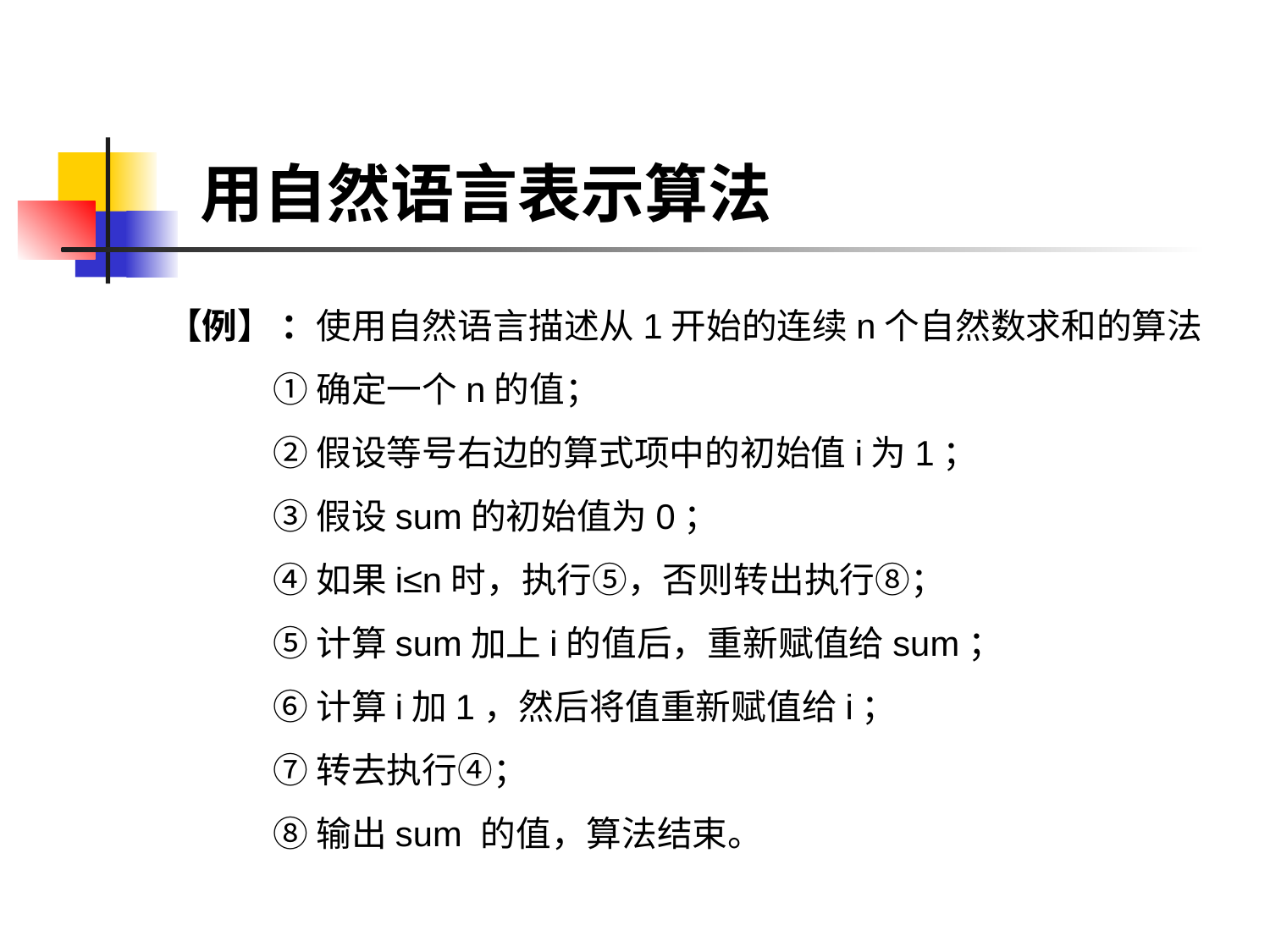

用自然语言表示算法
【例】 ：使用自然语言描述从1开始的连续n个自然数求和的算法
　　　① 确定一个n的值；
　　　② 假设等号右边的算式项中的初始值i为1；
　　　③ 假设sum的初始值为0；
　　　④ 如果i≤n时，执行⑤，否则转出执行⑧；
　　　⑤ 计算sum加上i的值后，重新赋值给sum；
　　　⑥ 计算i加1，然后将值重新赋值给i；
　　　⑦ 转去执行④；
　　　⑧ 输出sum 的值，算法结束。